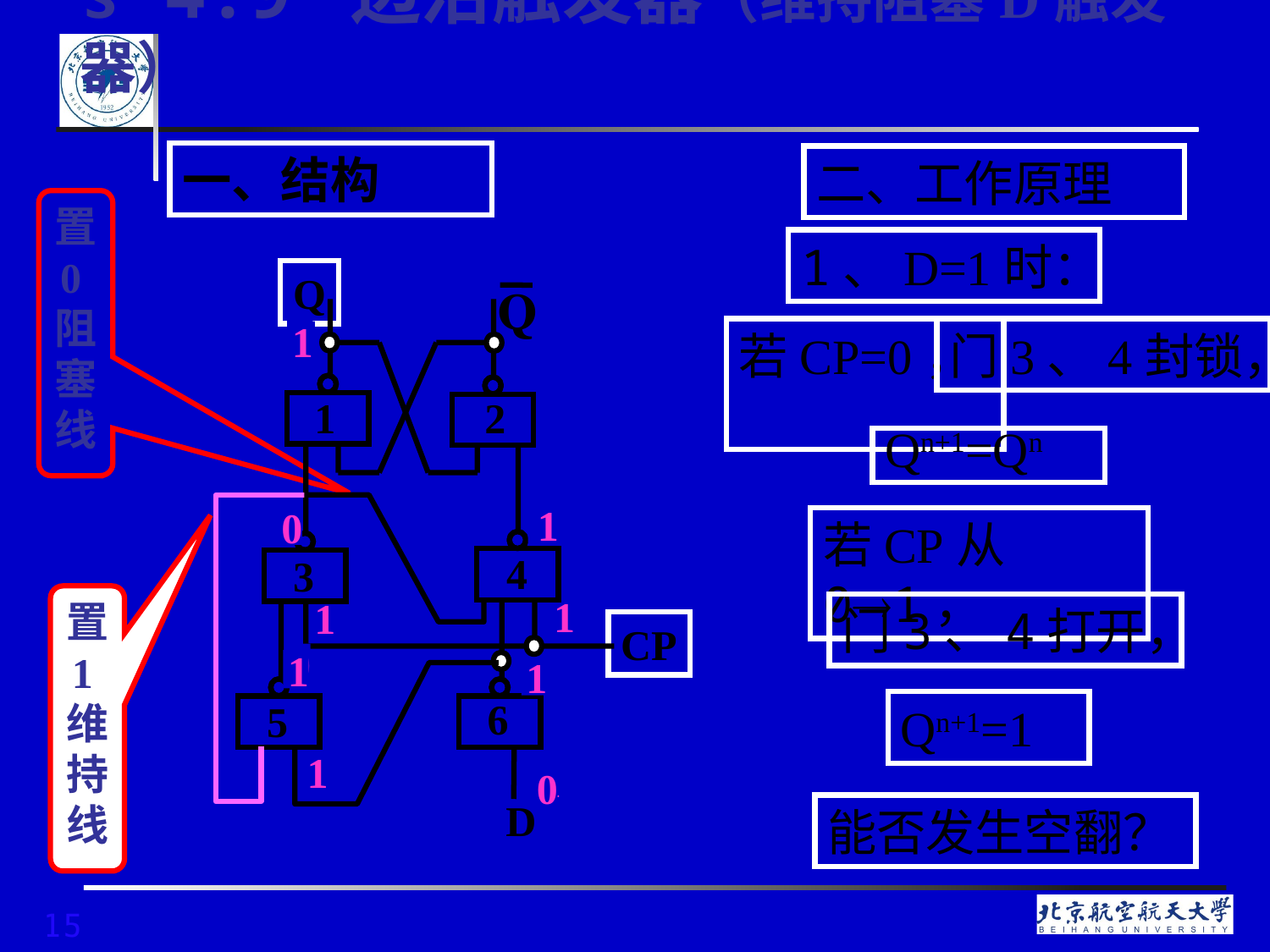

# § 4.9 边沿触发器（维持阻塞D触发器）
一、结构
二、工作原理
置0阻塞线
1、D=1时：
Q
Q

CP

D
1
2
4
3
6
5
0

1
1

若CP=0，
门3、4封锁，
Qn+1=Qn
1
0
1

0

1

0

若CP从0→1，
1
置1维持线
1
门3、4打开，
1
0

1

0
1

Qn+1=1
0
1

1
0

能否发生空翻？
15